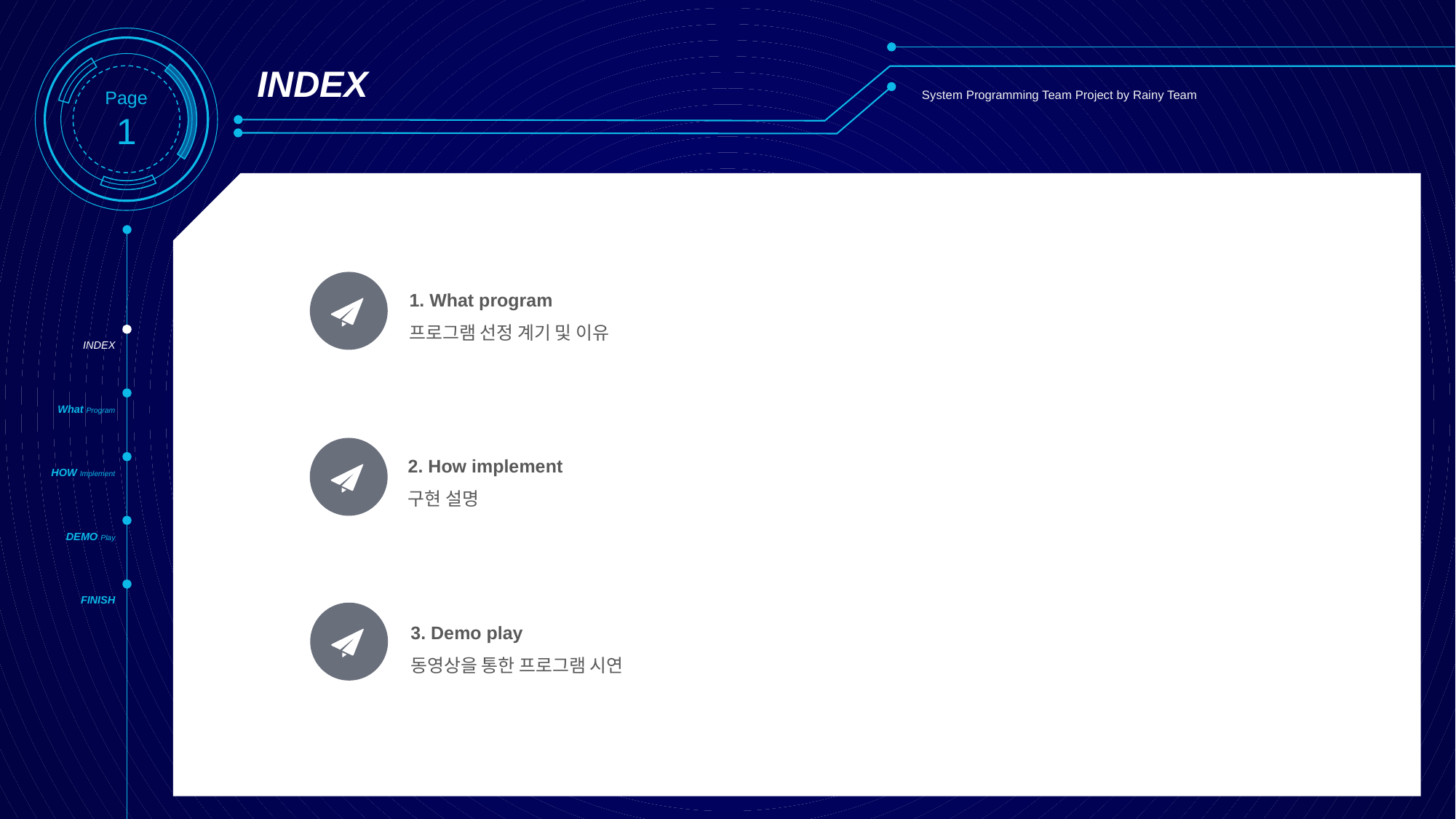

Page1
INDEX

System Programming Team Project by Rainy Team

1. What program
프로그램 선정 계기 및 이유

INDEX
What Program
HOW Implement
DEMO Play
FINISH

2. How implement
구현 설명

3. Demo play
동영상을 통한 프로그램 시연